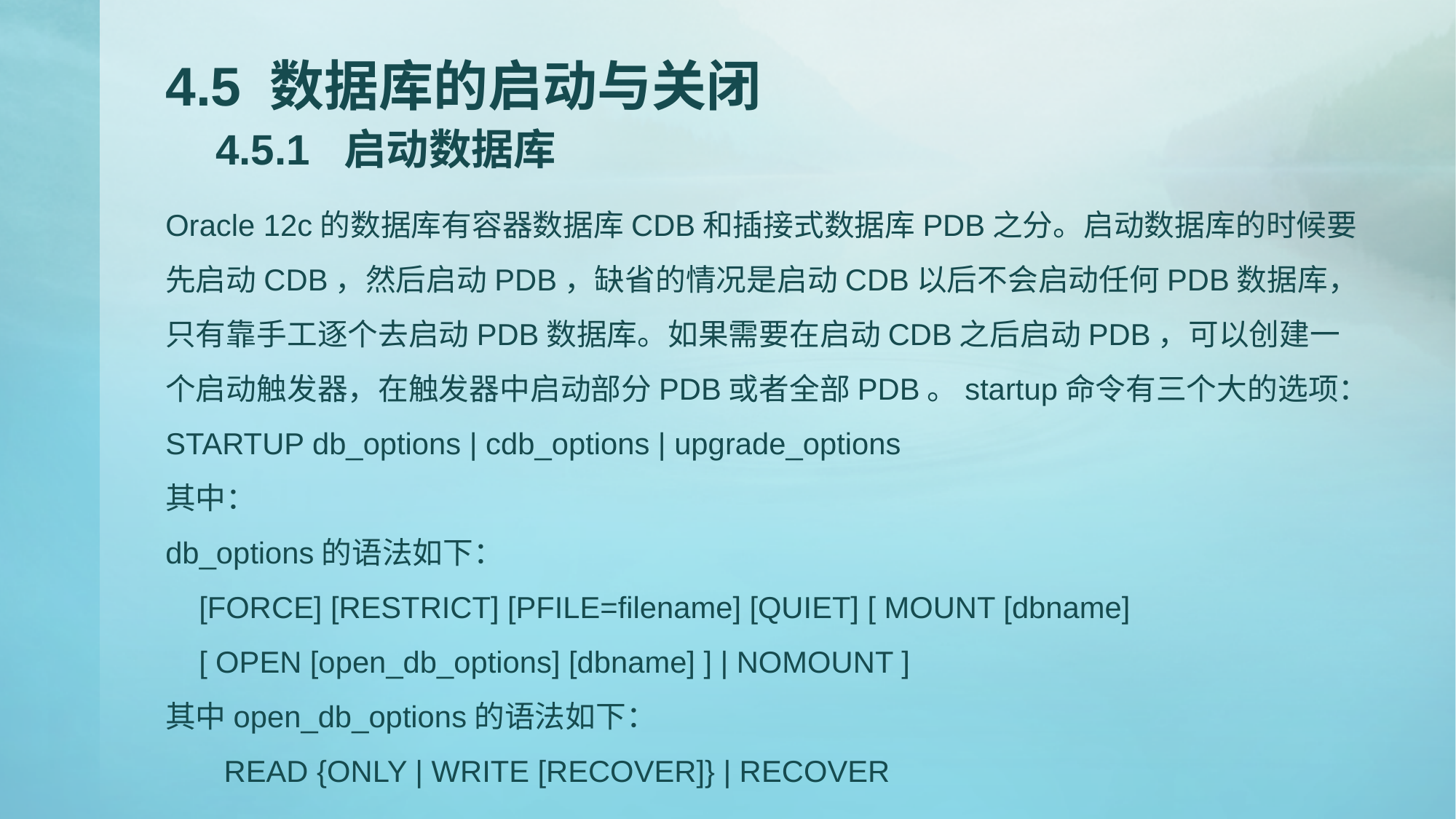

# 4.5 数据库的启动与关闭 4.5.1  启动数据库
Oracle 12c的数据库有容器数据库CDB和插接式数据库PDB之分。启动数据库的时候要先启动CDB，然后启动PDB，缺省的情况是启动CDB以后不会启动任何PDB数据库，只有靠手工逐个去启动PDB数据库。如果需要在启动CDB之后启动PDB，可以创建一个启动触发器，在触发器中启动部分PDB或者全部PDB。startup命令有三个大的选项：
STARTUP db_options | cdb_options | upgrade_options
其中：
db_options的语法如下：
    [FORCE] [RESTRICT] [PFILE=filename] [QUIET] [ MOUNT [dbname]
    [ OPEN [open_db_options] [dbname] ] | NOMOUNT ]
其中open_db_options的语法如下：
       READ {ONLY | WRITE [RECOVER]} | RECOVER